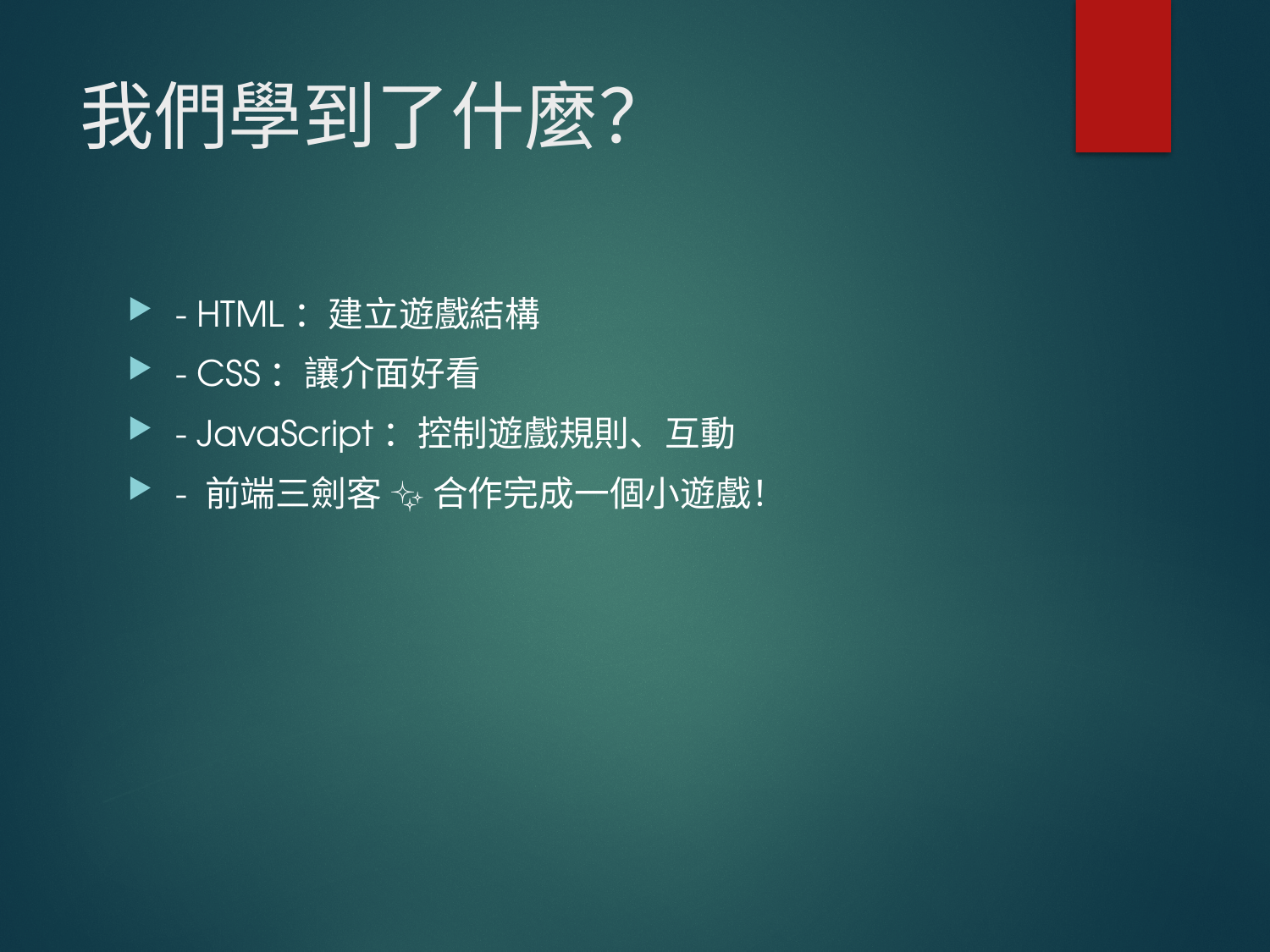

# 我們學到了什麼？
- HTML：建立遊戲結構
- CSS：讓介面好看
- JavaScript：控制遊戲規則、互動
- 前端三劍客 ✨ 合作完成一個小遊戲！